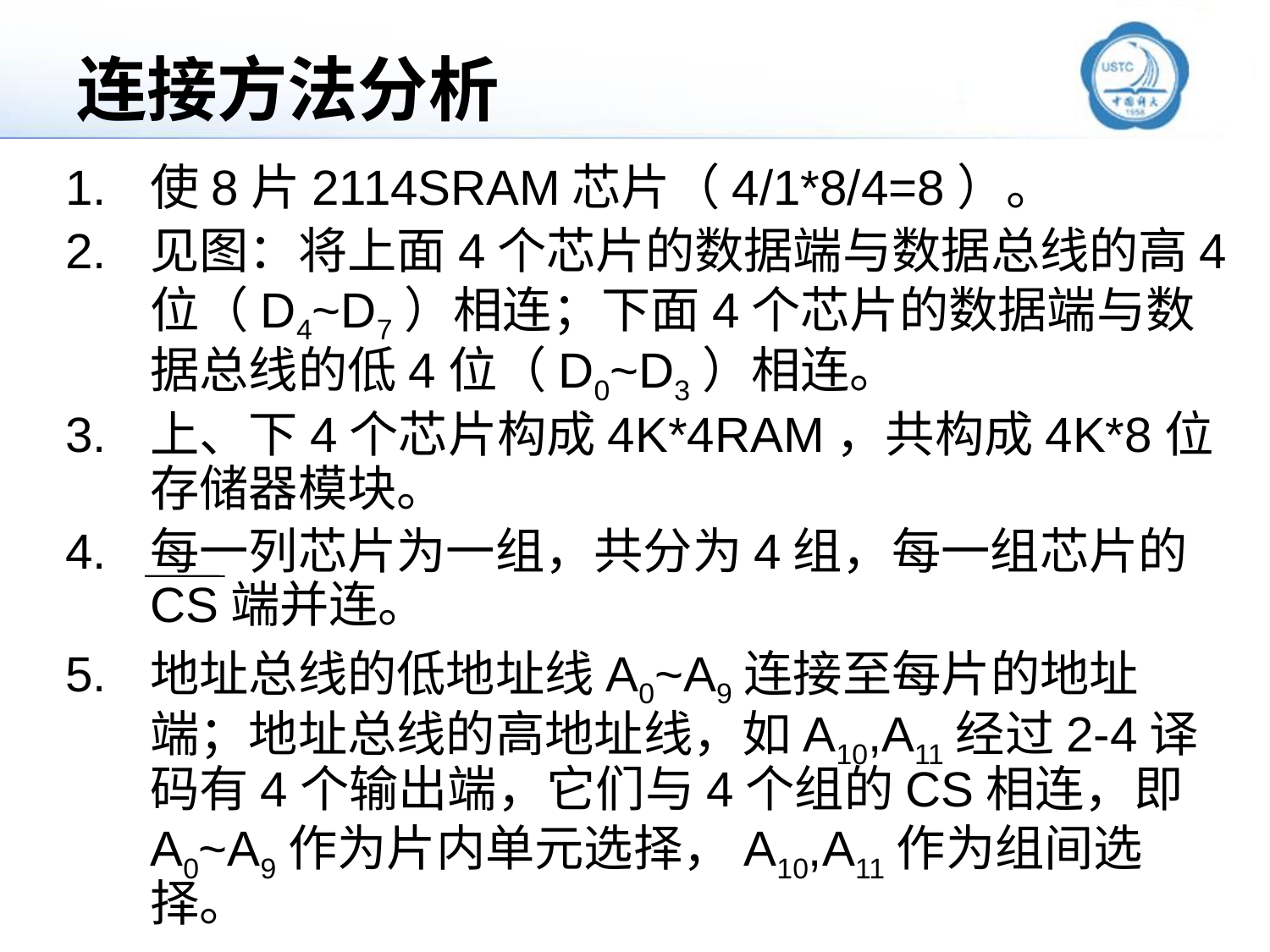

# 连接方法分析
使8片2114SRAM芯片（4/1*8/4=8）。
见图：将上面4个芯片的数据端与数据总线的高4位（D4~D7）相连；下面4个芯片的数据端与数据总线的低4位（D0~D3）相连。
上、下4个芯片构成4K*4RAM，共构成4K*8位存储器模块。
每一列芯片为一组，共分为4组，每一组芯片的CS端并连。
地址总线的低地址线A0~A9连接至每片的地址端；地址总线的高地址线，如A10,A11经过2-4译码有4个输出端，它们与4个组的CS相连，即A0~A9作为片内单元选择，A10,A11作为组间选择。